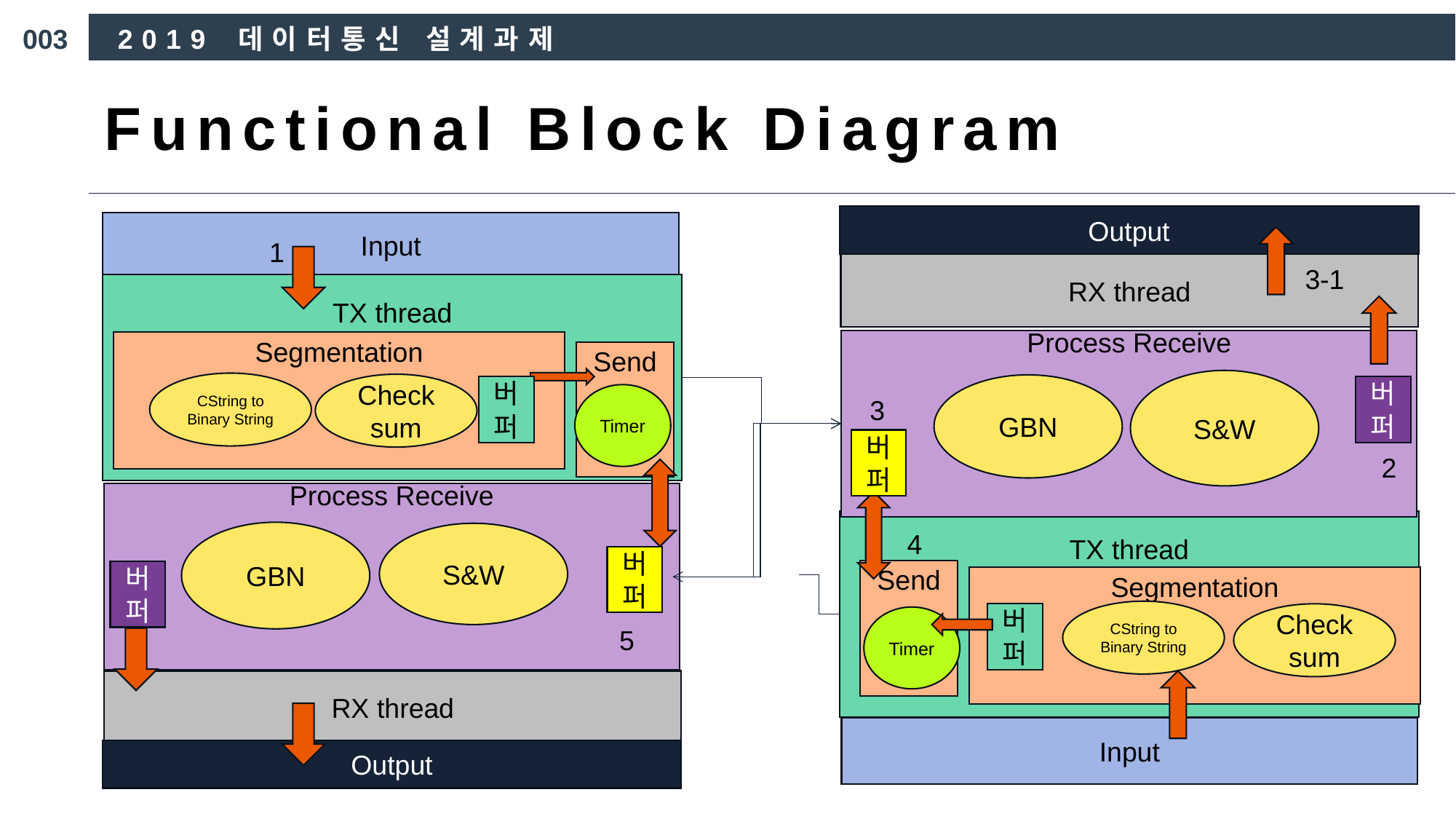

003
2019 데이터통신 설계과제
Functional Block Diagram
Output
Input

1

RX thread
3-1
TX thread

Process Receive
Segmentation
Send

S&W
CString to
Binary String
Check
sum
GBN
버퍼
버퍼
Timer
3
버퍼
2

Process Receive

TX thread
4
GBN
S&W
버퍼
Send
버퍼
Segmentation
CString to
Binary String
버퍼
Check
sum
Timer

5

RX thread

Input
Output